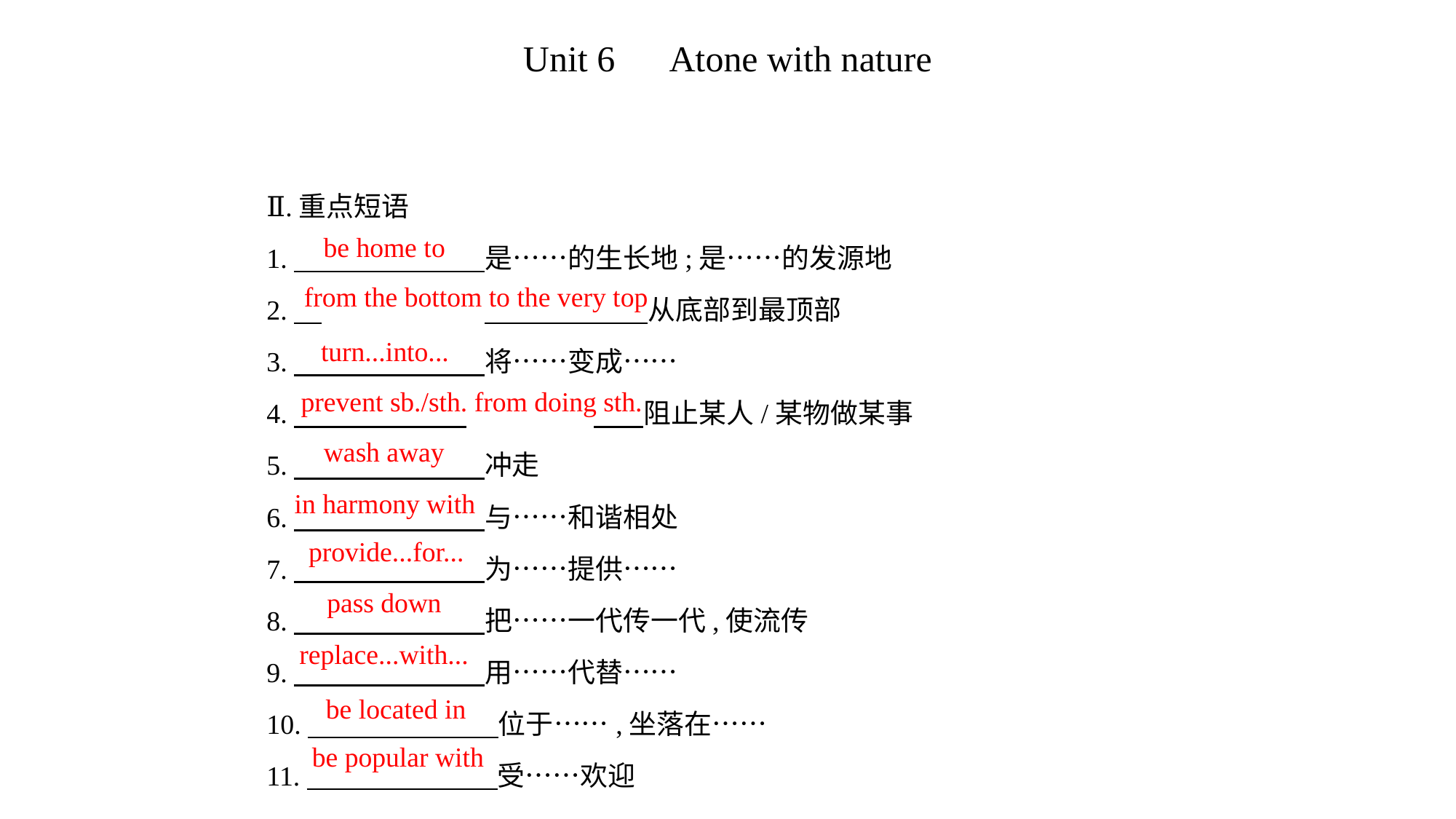

Ⅱ.重点短语
1.　　　　　　    是……的生长地;是……的发源地
2.　		　　　　　    从底部到最顶部
3.　　　　　　    将……变成……
4.　　　　　　 		        阻止某人/某物做某事
5.　　　　　　    冲走
6.　　　　　　    与……和谐相处
7.　　　　　　    为……提供……
8.　　　　　　    把……一代传一代,使流传
9.　　　　　　    用……代替……
10.　　　　　　    位于……,坐落在……
11.　　　　　　    受……欢迎
be home to
from the bottom to the very top
turn...into...
prevent sb./sth. from doing sth.
wash away
in harmony with
provide...for...
pass down
replace...with...
be located in
be popular with